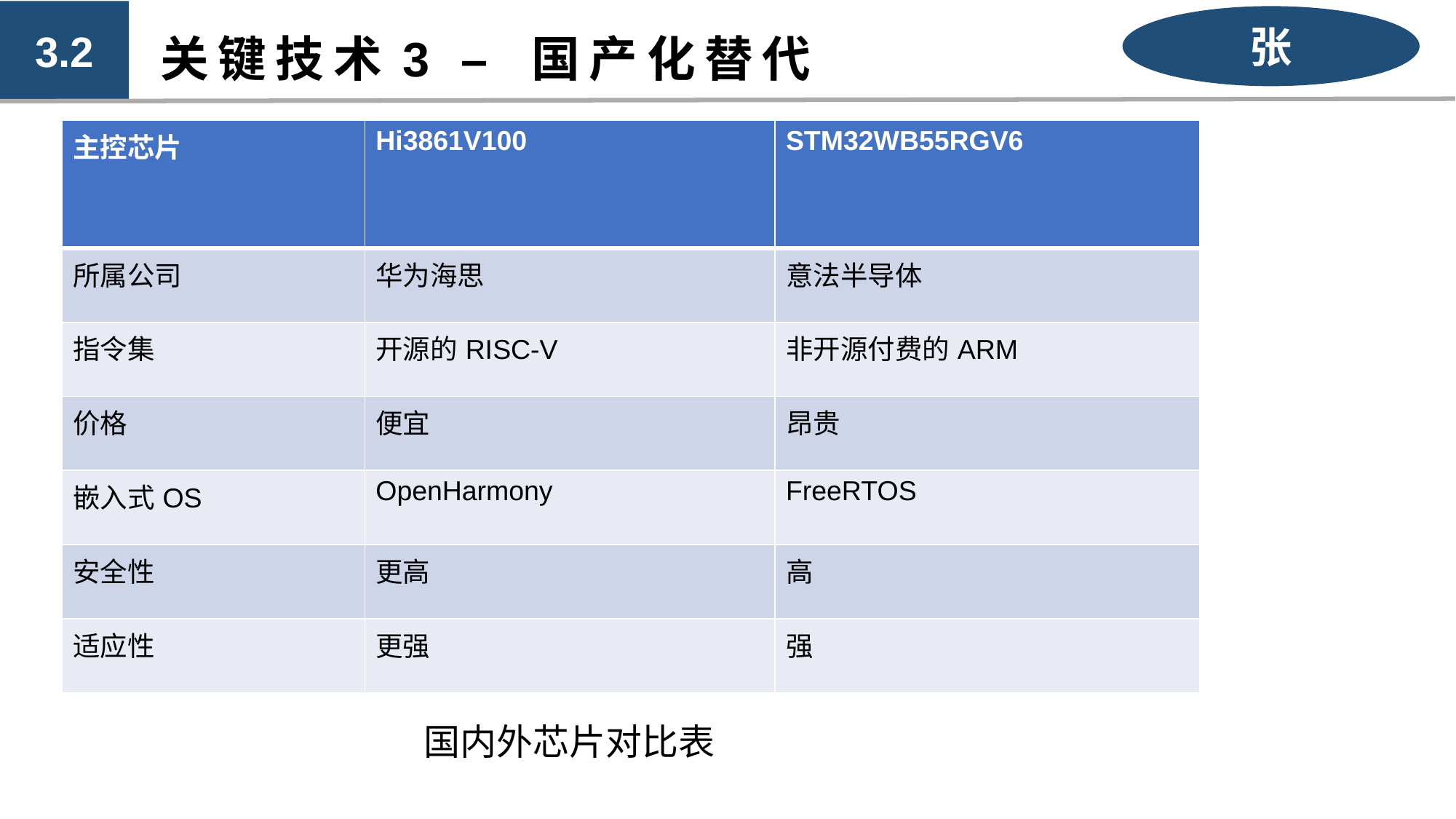

3.2
关键技术3 – 国产化替代
张
| 主控芯片 | Hi3861V100 | STM32WB55RGV6 |
| --- | --- | --- |
| 所属公司 | 华为海思 | 意法半导体 |
| 指令集 | 开源的RISC-V | 非开源付费的ARM |
| 价格 | 便宜 | 昂贵 |
| 嵌入式OS | OpenHarmony | FreeRTOS |
| 安全性 | 更高 | 高 |
| 适应性 | 更强 | 强 |
国内外芯片对比表